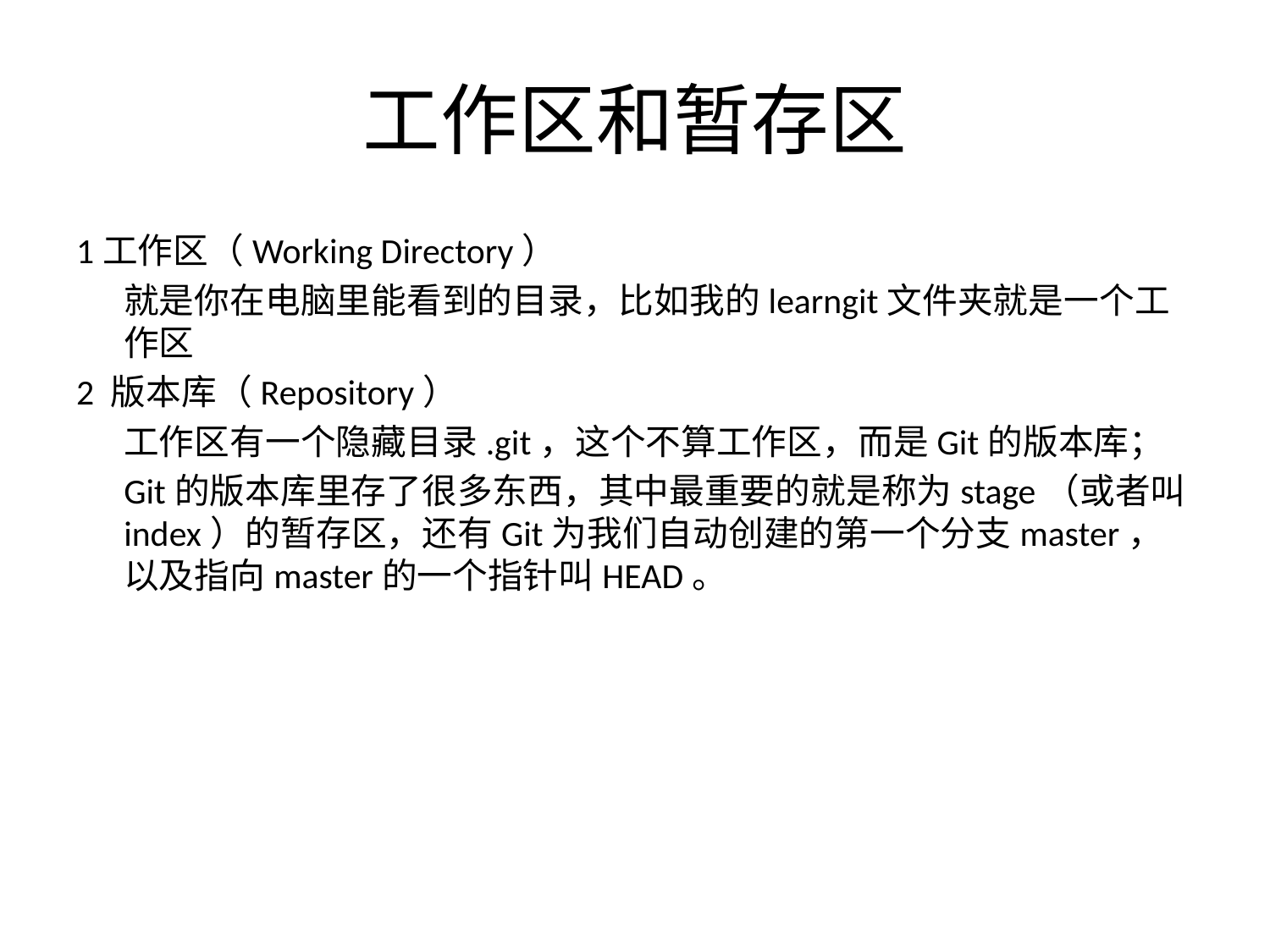

# 工作区和暂存区
1工作区（Working Directory）
	就是你在电脑里能看到的目录，比如我的learngit文件夹就是一个工作区
2 版本库（Repository）
	工作区有一个隐藏目录.git，这个不算工作区，而是Git的版本库；
	Git的版本库里存了很多东西，其中最重要的就是称为stage（或者叫index）的暂存区，还有Git为我们自动创建的第一个分支master，以及指向master的一个指针叫HEAD。